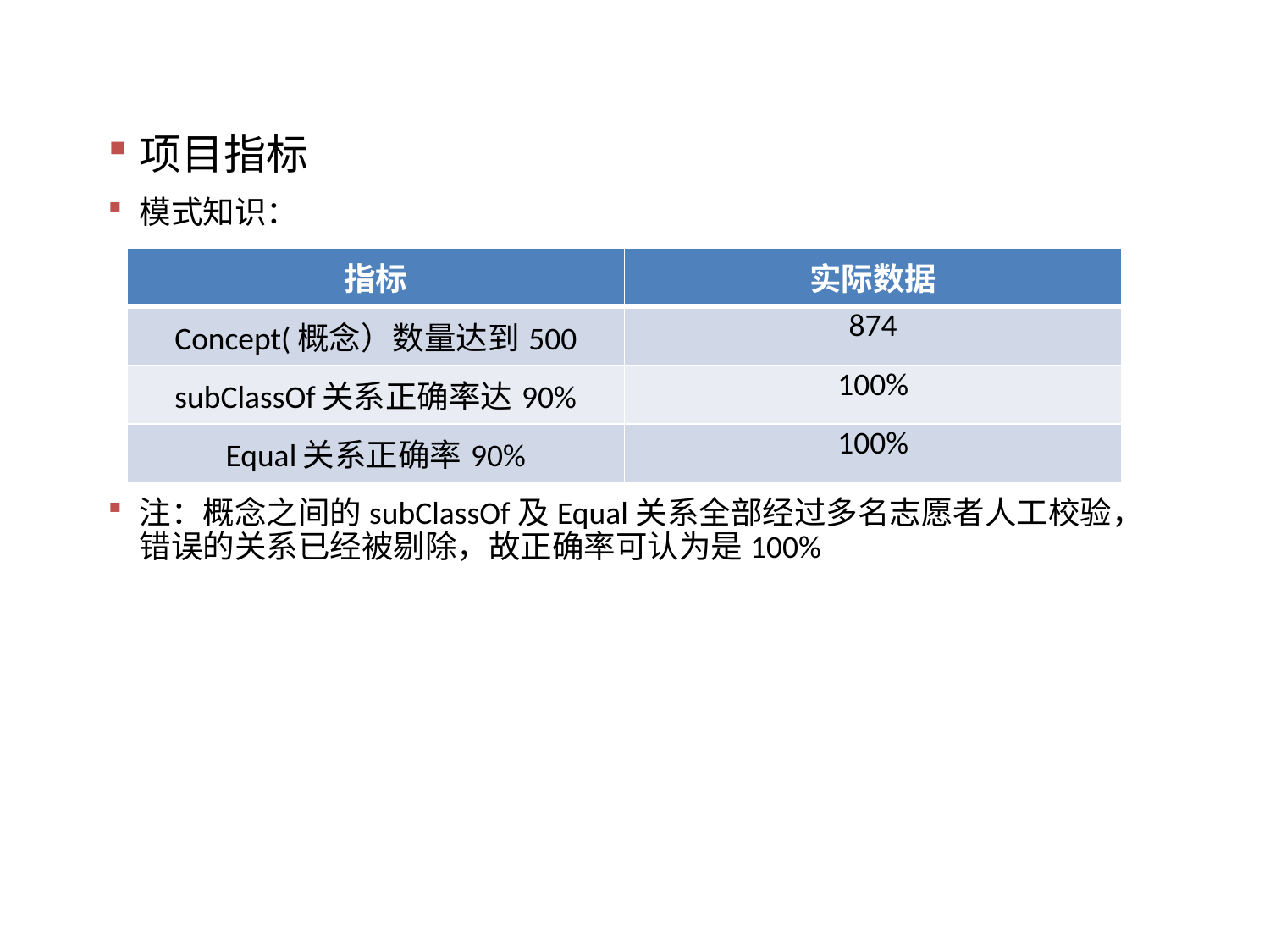

项目指标
模式知识：

注：概念之间的subClassOf及Equal关系全部经过多名志愿者人工校验，错误的关系已经被剔除，故正确率可认为是100%

| 指标 | 实际数据 |
| --- | --- |
| Concept(概念）数量达到500 | 874 |
| subClassOf关系正确率达90% | 100% |
| Equal关系正确率90% | 100% |